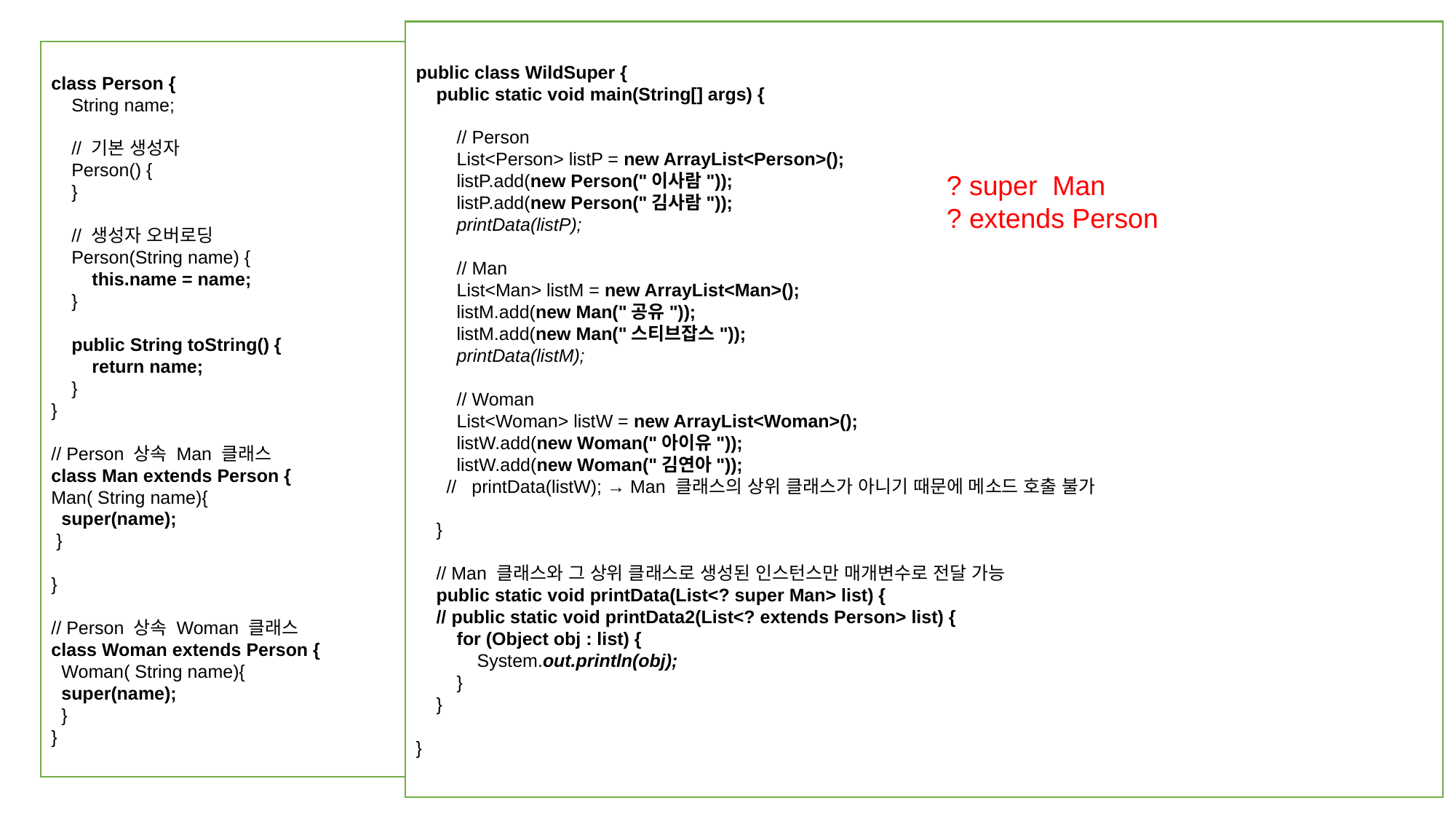

public class WildSuper {
    public static void main(String[] args) {

        // Person
        List<Person> listP = new ArrayList<Person>();
        listP.add(new Person("이사람"));
        listP.add(new Person("김사람"));
        printData(listP);

        // Man
        List<Man> listM = new ArrayList<Man>();
        listM.add(new Man("공유"));
        listM.add(new Man("스티브잡스"));
        printData(listM);

        // Woman
        List<Woman> listW = new ArrayList<Woman>();
        listW.add(new Woman("아이유"));
        listW.add(new Woman("김연아"));
      //   printData(listW); → Man 클래스의 상위 클래스가 아니기 때문에 메소드 호출 불가

    }

    // Man 클래스와 그 상위 클래스로 생성된 인스턴스만 매개변수로 전달 가능
    public static void printData(List<? super Man> list) {
    // public static void printData2(List<? extends Person> list) {
        for (Object obj : list) {
            System.out.println(obj);
        }
    }

}
class Person {
    String name;

    // 기본 생성자
    Person() {
    }

    // 생성자 오버로딩
    Person(String name) {
        this.name = name;
    }

    public String toString() {
        return name;
    }
}

// Person 상속 Man 클래스
class Man extends Person {
Man( String name){
  super(name);
 }

}

// Person 상속 Woman 클래스
class Woman extends Person {
  Woman( String name){
  super(name);
  }
}
? super  Man
? extends Person